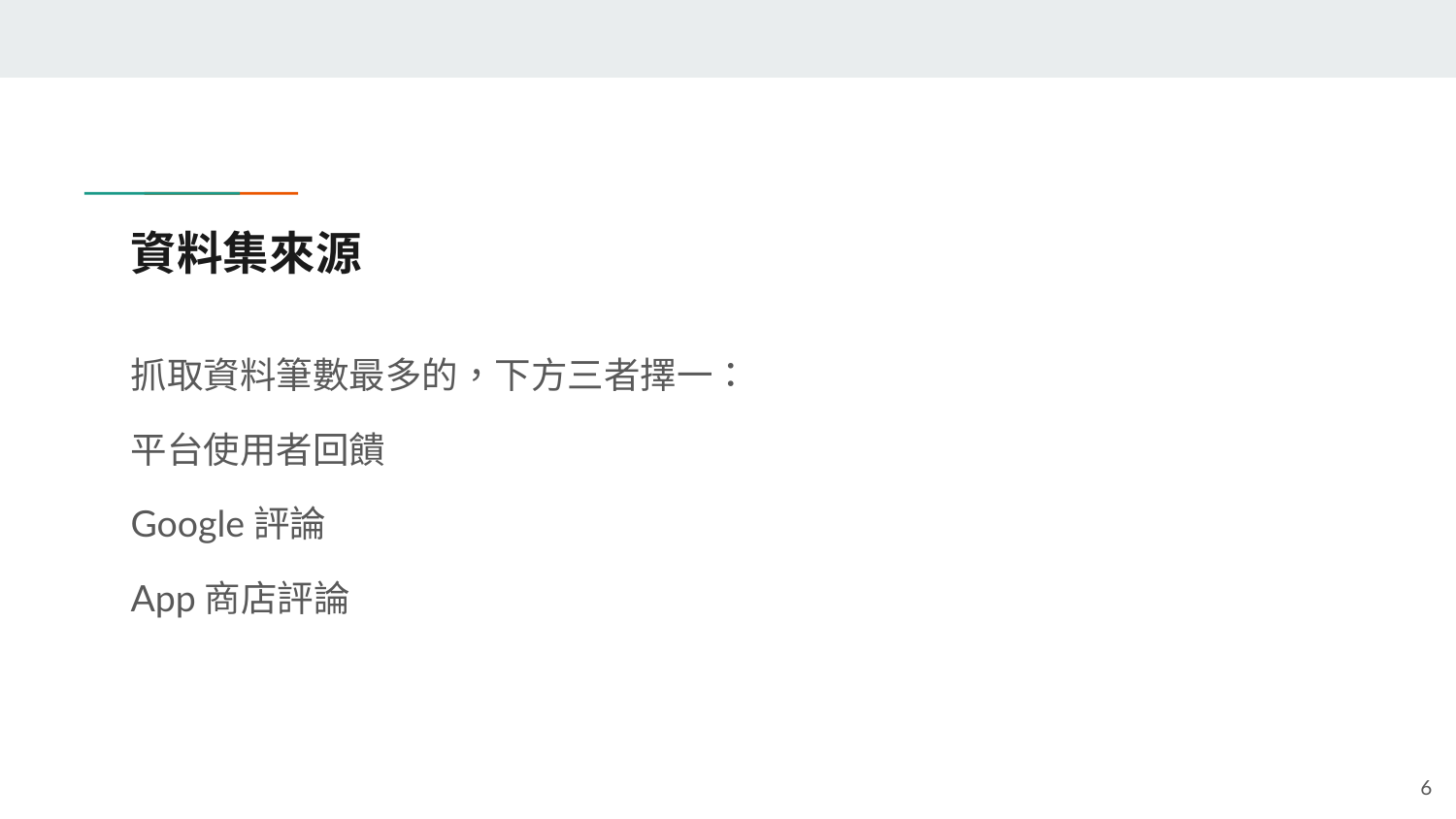

# 資料集來源
抓取資料筆數最多的，下方三者擇一：
平台使用者回饋
Google評論
App商店評論
6